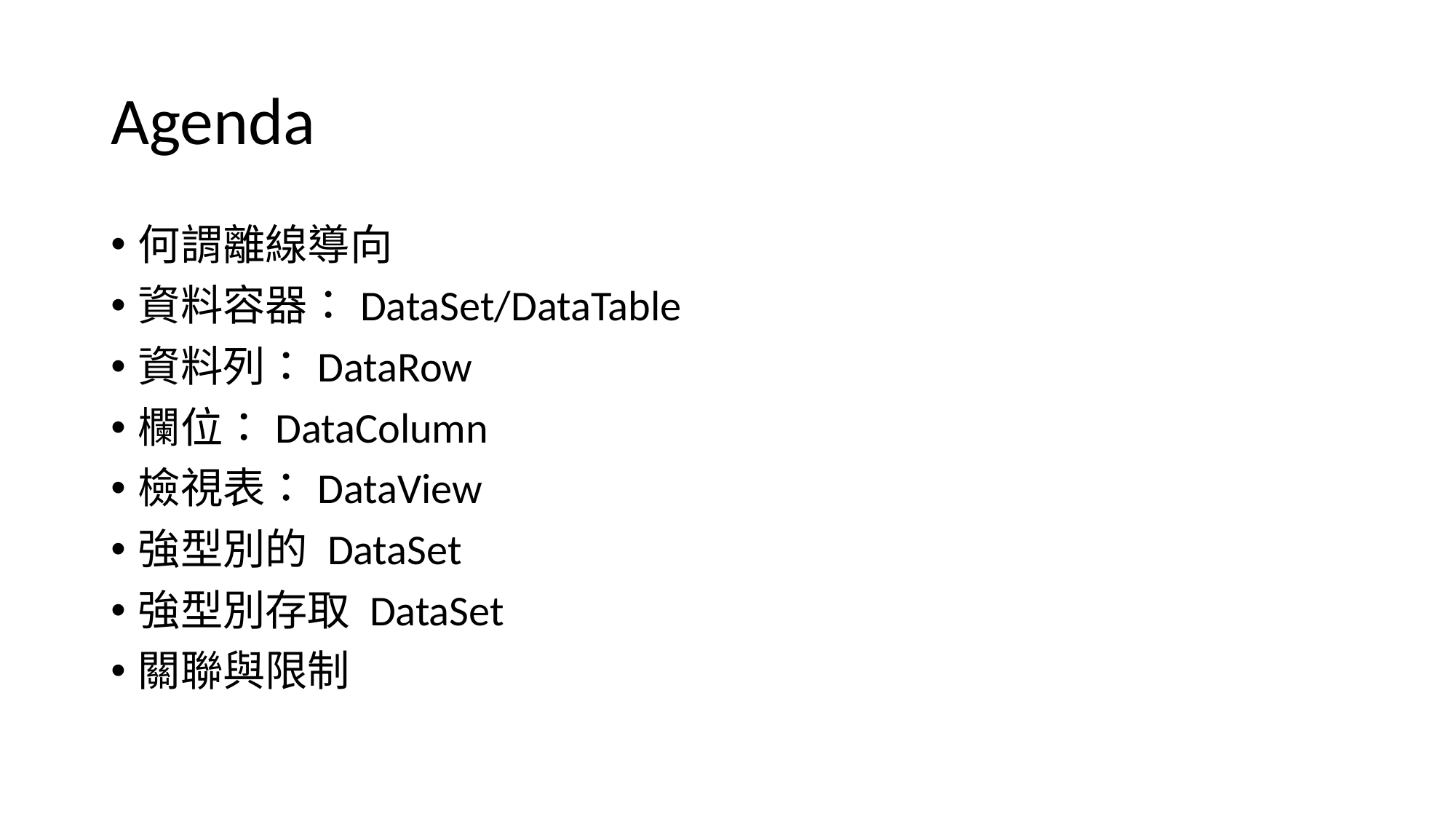

# Agenda
何謂離線導向
資料容器：DataSet/DataTable
資料列：DataRow
欄位：DataColumn
檢視表：DataView
強型別的 DataSet
強型別存取 DataSet
關聯與限制